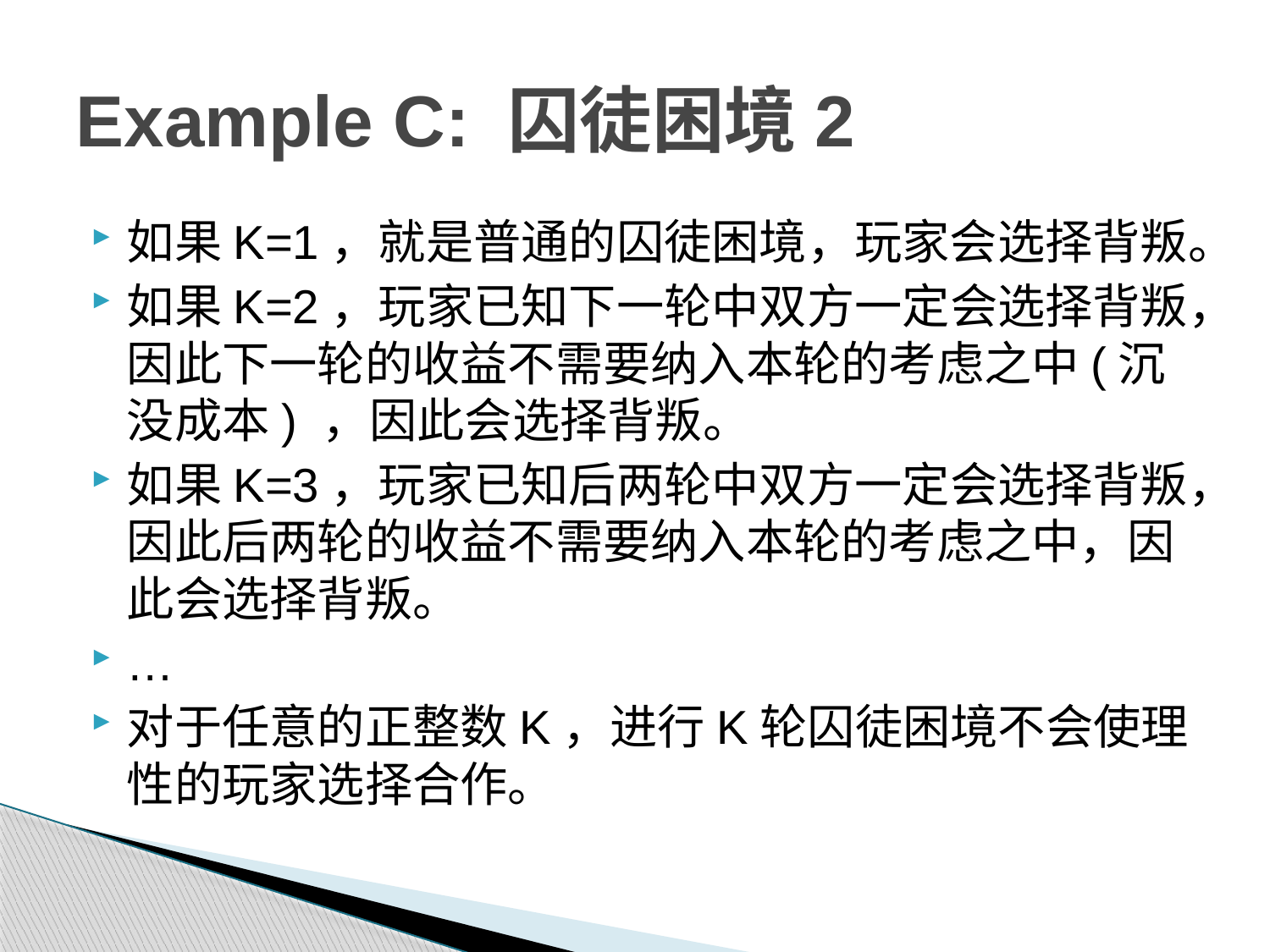

# Example C: 囚徒困境2
如果K=1，就是普通的囚徒困境，玩家会选择背叛。
如果K=2，玩家已知下一轮中双方一定会选择背叛，因此下一轮的收益不需要纳入本轮的考虑之中(沉没成本) ，因此会选择背叛。
如果K=3，玩家已知后两轮中双方一定会选择背叛，因此后两轮的收益不需要纳入本轮的考虑之中，因此会选择背叛。
…
对于任意的正整数K，进行K轮囚徒困境不会使理性的玩家选择合作。